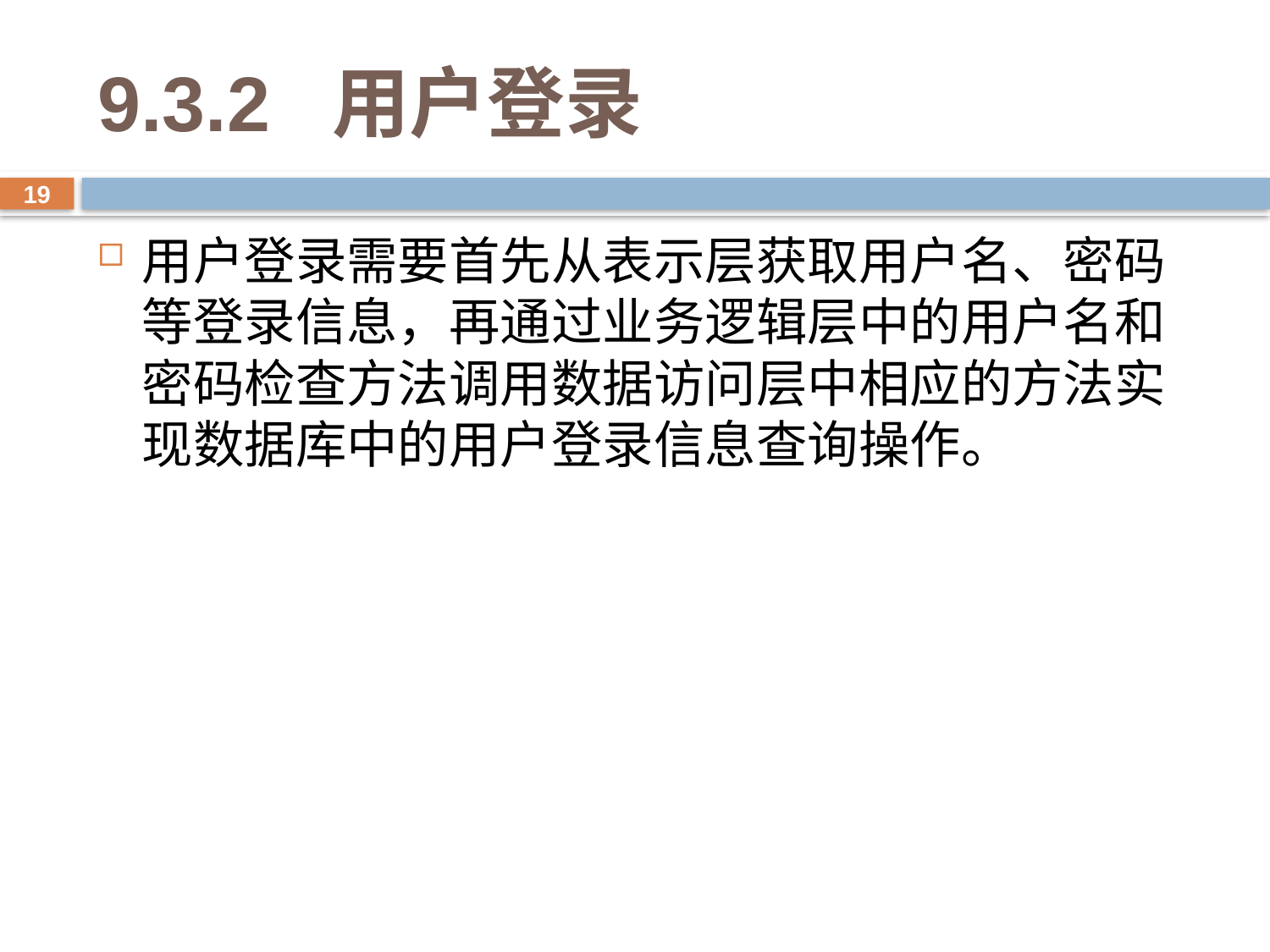

# 9.3.2  用户登录
19
用户登录需要首先从表示层获取用户名、密码等登录信息，再通过业务逻辑层中的用户名和密码检查方法调用数据访问层中相应的方法实现数据库中的用户登录信息查询操作。